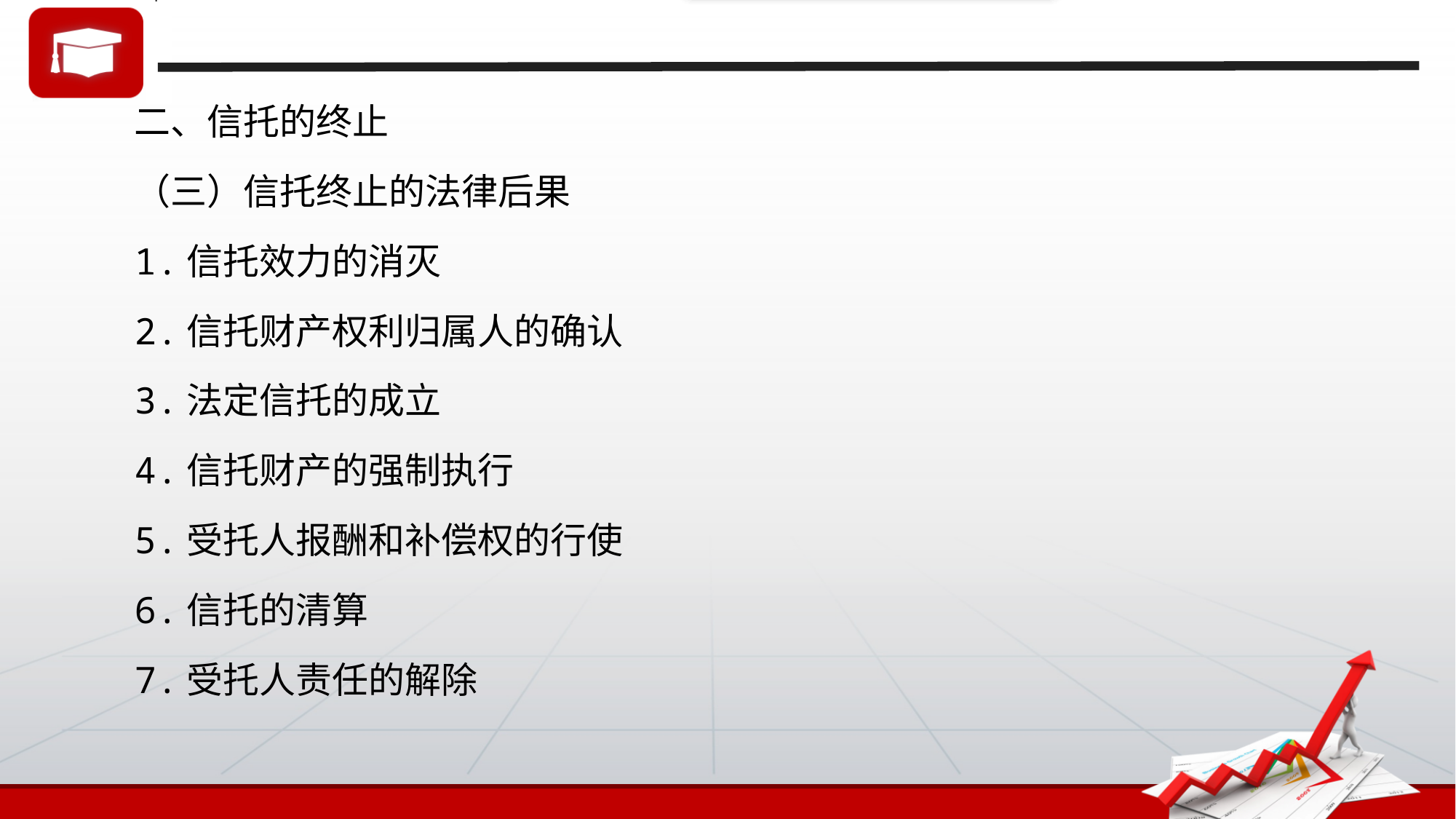

二、信托的终止
（三）信托终止的法律后果
1.信托效力的消灭
2.信托财产权利归属人的确认
3.法定信托的成立
4.信托财产的强制执行
5.受托人报酬和补偿权的行使
6.信托的清算
7.受托人责任的解除